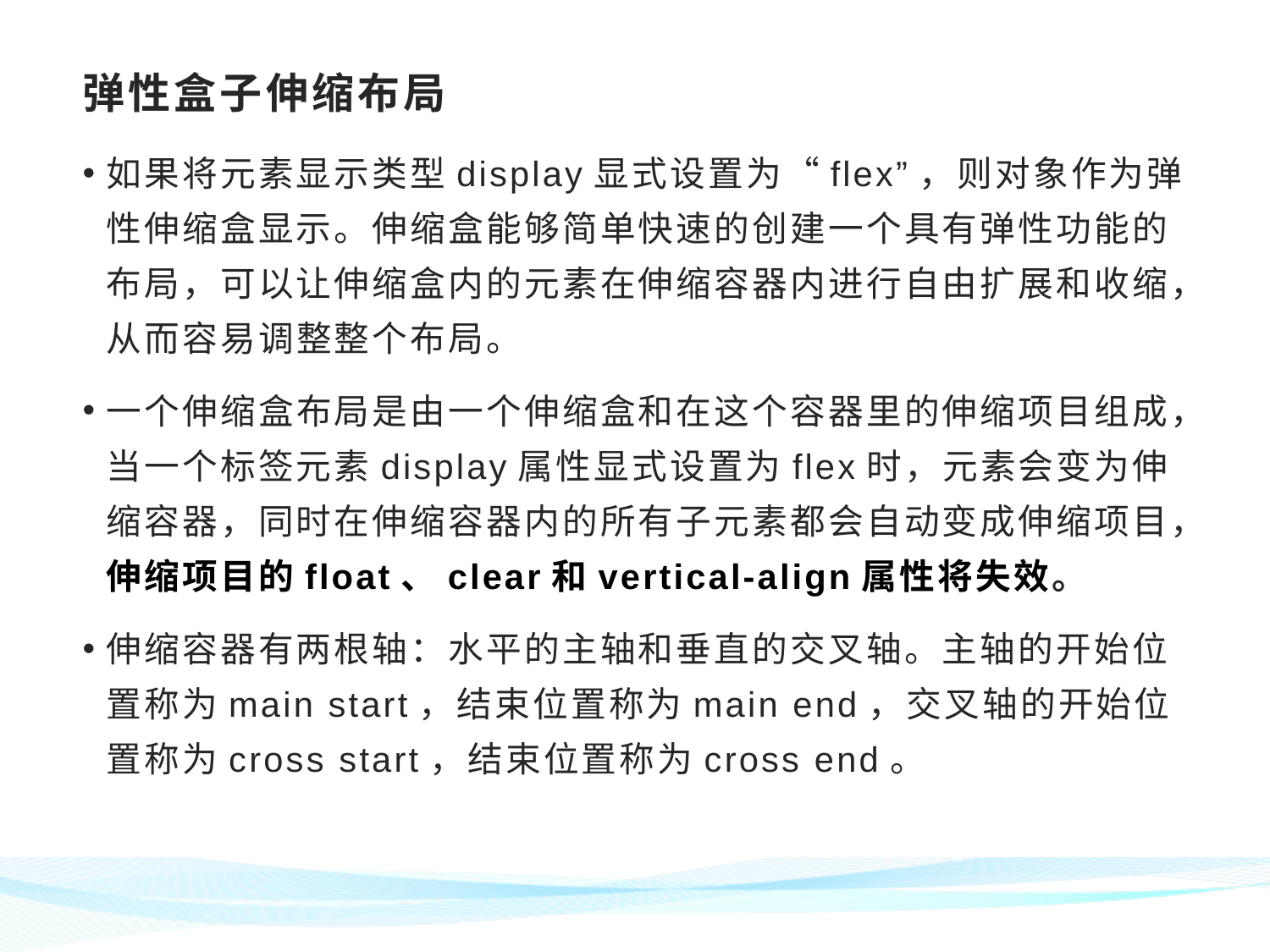

# 弹性盒子伸缩布局
如果将元素显示类型display显式设置为“flex”，则对象作为弹性伸缩盒显示。伸缩盒能够简单快速的创建一个具有弹性功能的布局，可以让伸缩盒内的元素在伸缩容器内进行自由扩展和收缩，从而容易调整整个布局。
一个伸缩盒布局是由一个伸缩盒和在这个容器里的伸缩项目组成，当一个标签元素display属性显式设置为flex时，元素会变为伸缩容器，同时在伸缩容器内的所有子元素都会自动变成伸缩项目，伸缩项目的float、clear和vertical-align属性将失效。
伸缩容器有两根轴：水平的主轴和垂直的交叉轴。主轴的开始位置称为main start，结束位置称为main end，交叉轴的开始位置称为cross start，结束位置称为cross end。